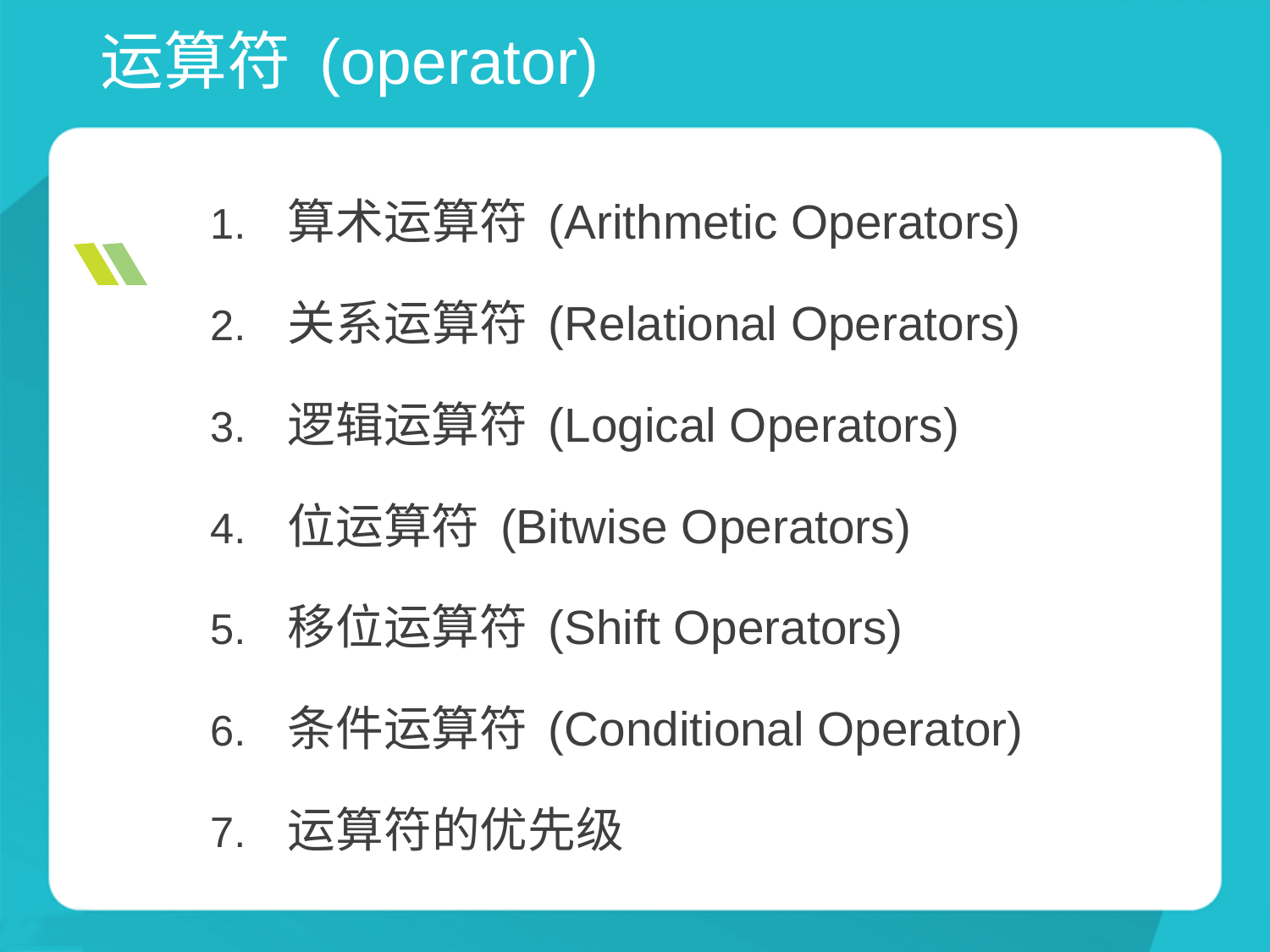

# 运算符 (operator)
算术运算符 (Arithmetic Operators)
关系运算符 (Relational Operators)
逻辑运算符 (Logical Operators)
位运算符 (Bitwise Operators)
移位运算符 (Shift Operators)
条件运算符 (Conditional Operator)
运算符的优先级